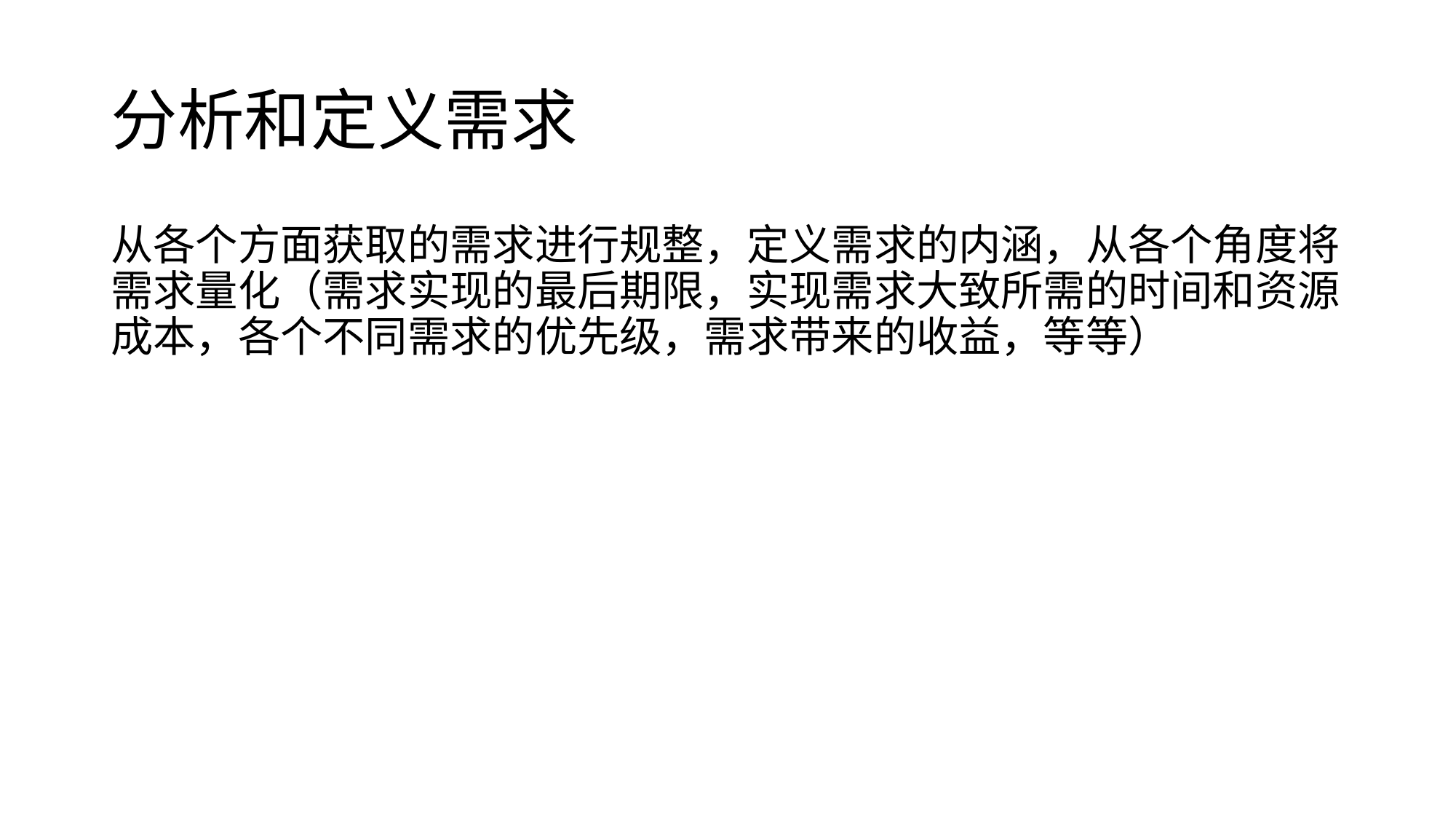

# 分析和定义需求
从各个方面获取的需求进行规整，定义需求的内涵，从各个角度将需求量化（需求实现的最后期限，实现需求大致所需的时间和资源成本，各个不同需求的优先级，需求带来的收益，等等）